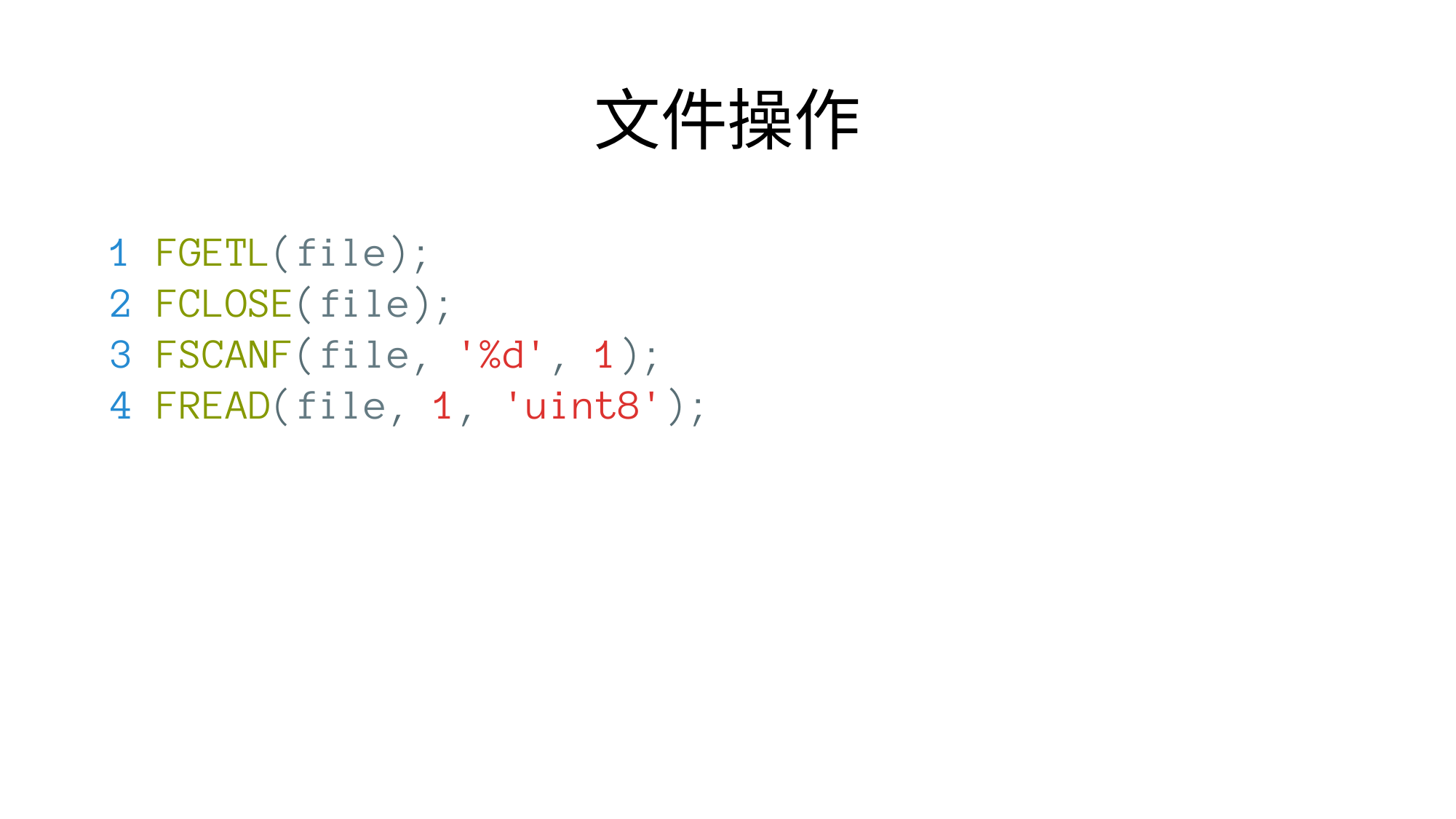

# 文件操作
1 FGETL(file);
2 FCLOSE(file);
3 FSCANF(file, '%d', 1);
4 FREAD(file, 1, 'uint8');